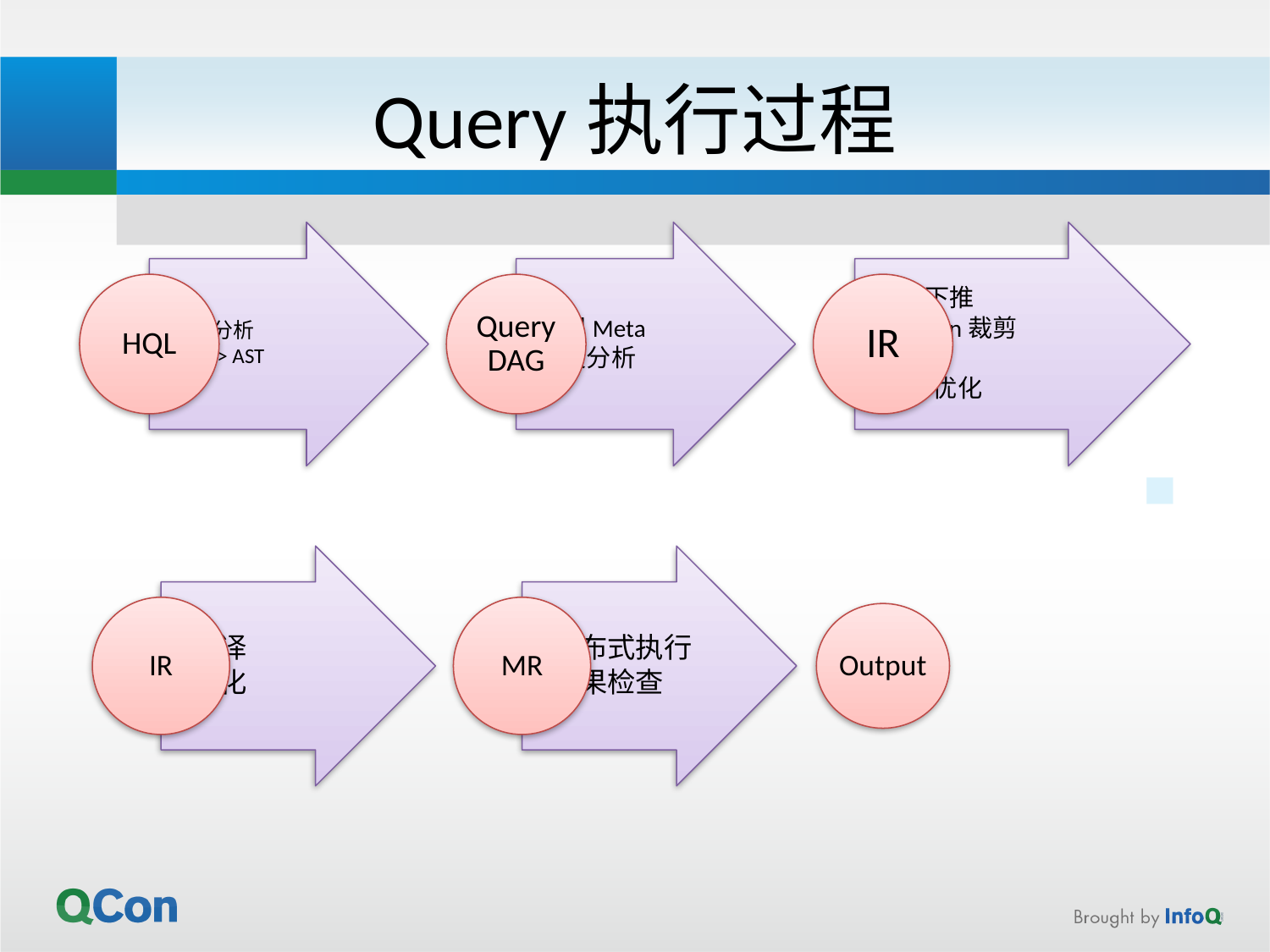

# Query执行过程
语法分析
HQL -> AST
HQL
访问Meta
语义分析
QueryDAG
条件下推
Partition裁剪
列裁剪
Local优化
IR
翻译
优化
IR
分布式执行
结果检查
MR
Output